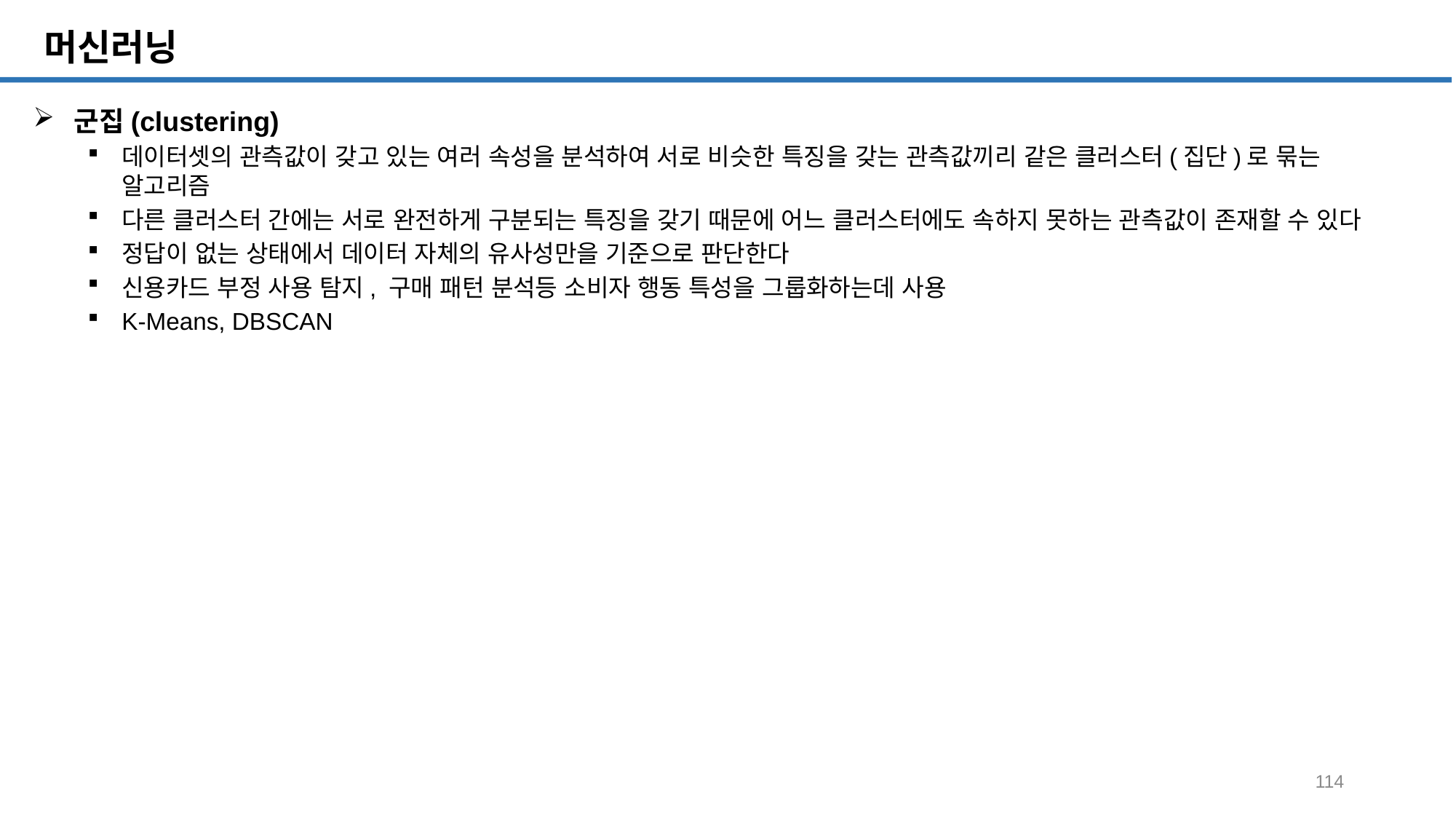

SQL 튜닝 개요
# 머신러닝

군집(clustering)
데이터셋의 관측값이 갖고 있는 여러 속성을 분석하여 서로 비슷한 특징을 갖는 관측값끼리 같은 클러스터(집단)로 묶는 알고리즘
다른 클러스터 간에는 서로 완전하게 구분되는 특징을 갖기 때문에 어느 클러스터에도 속하지 못하는 관측값이 존재할 수 있다
정답이 없는 상태에서 데이터 자체의 유사성만을 기준으로 판단한다
신용카드 부정 사용 탐지, 구매 패턴 분석등 소비자 행동 특성을 그룹화하는데 사용
K-Means, DBSCAN
114